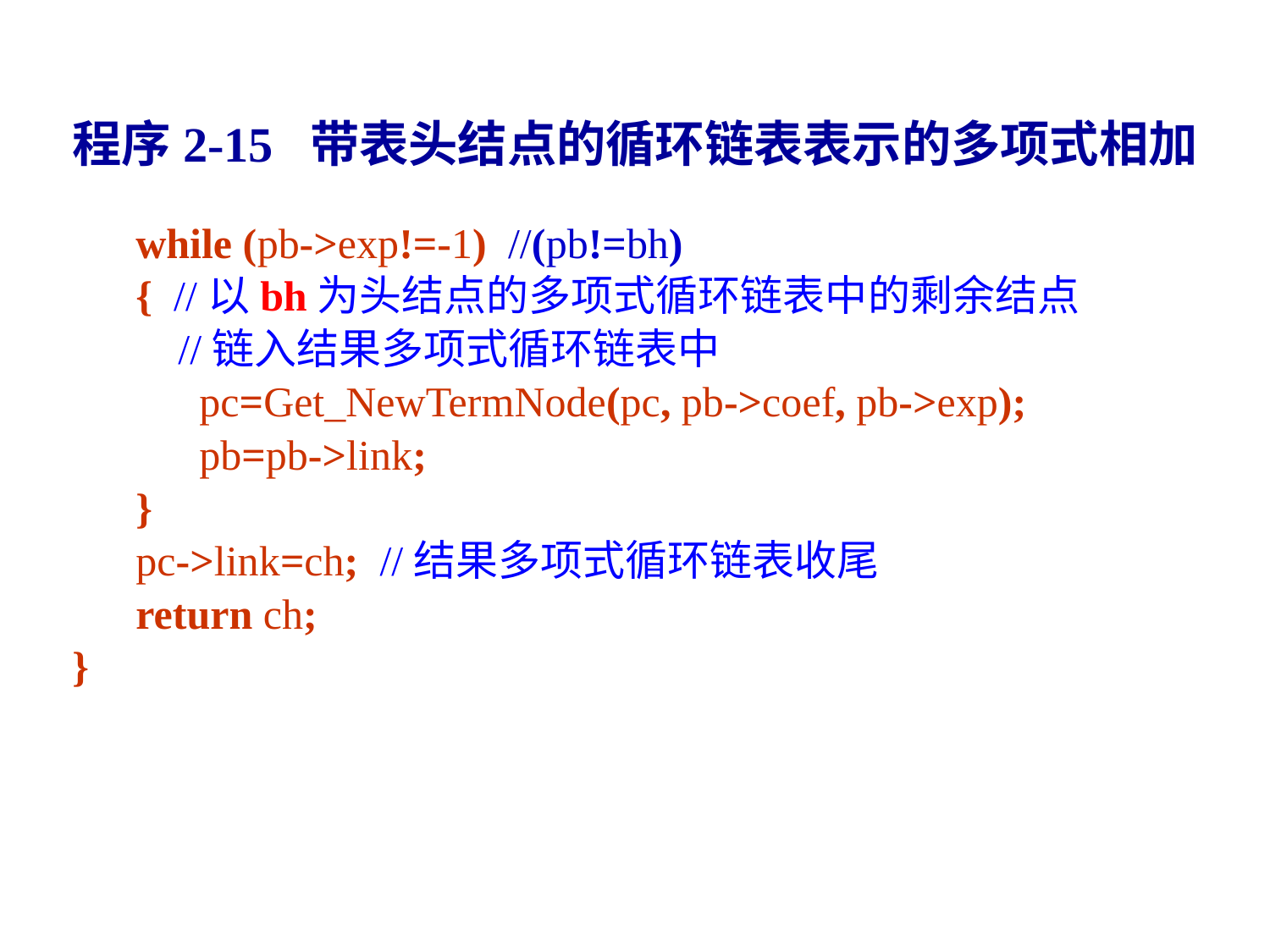

程序2-15  带表头结点的循环链表表示的多项式相加

      while (pb->exp!=-1)  //(pb!=bh)
      {  //以bh为头结点的多项式循环链表中的剩余结点
          //链入结果多项式循环链表中
	pc=Get_NewTermNode(pc, pb->coef, pb->exp);
	pb=pb->link;
      }
      pc->link=ch;  //结果多项式循环链表收尾
      return ch;
}
172